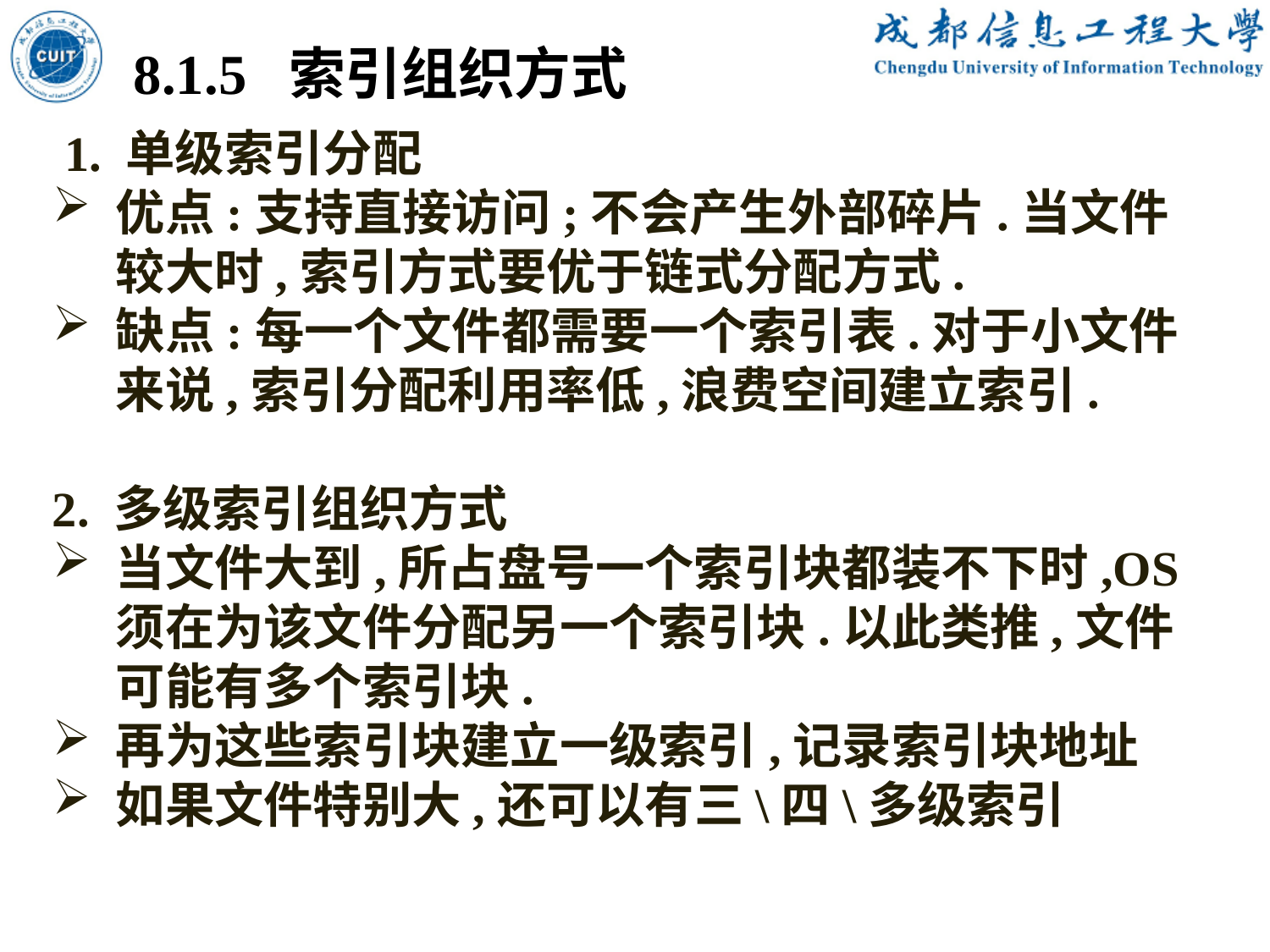

8.1.5  索引组织方式
 1. 单级索引分配
优点:支持直接访问;不会产生外部碎片.当文件较大时,索引方式要优于链式分配方式.
缺点:每一个文件都需要一个索引表.对于小文件来说,索引分配利用率低,浪费空间建立索引.

2. 多级索引组织方式
当文件大到,所占盘号一个索引块都装不下时,OS须在为该文件分配另一个索引块.以此类推,文件可能有多个索引块.
再为这些索引块建立一级索引,记录索引块地址
如果文件特别大,还可以有三\四\多级索引